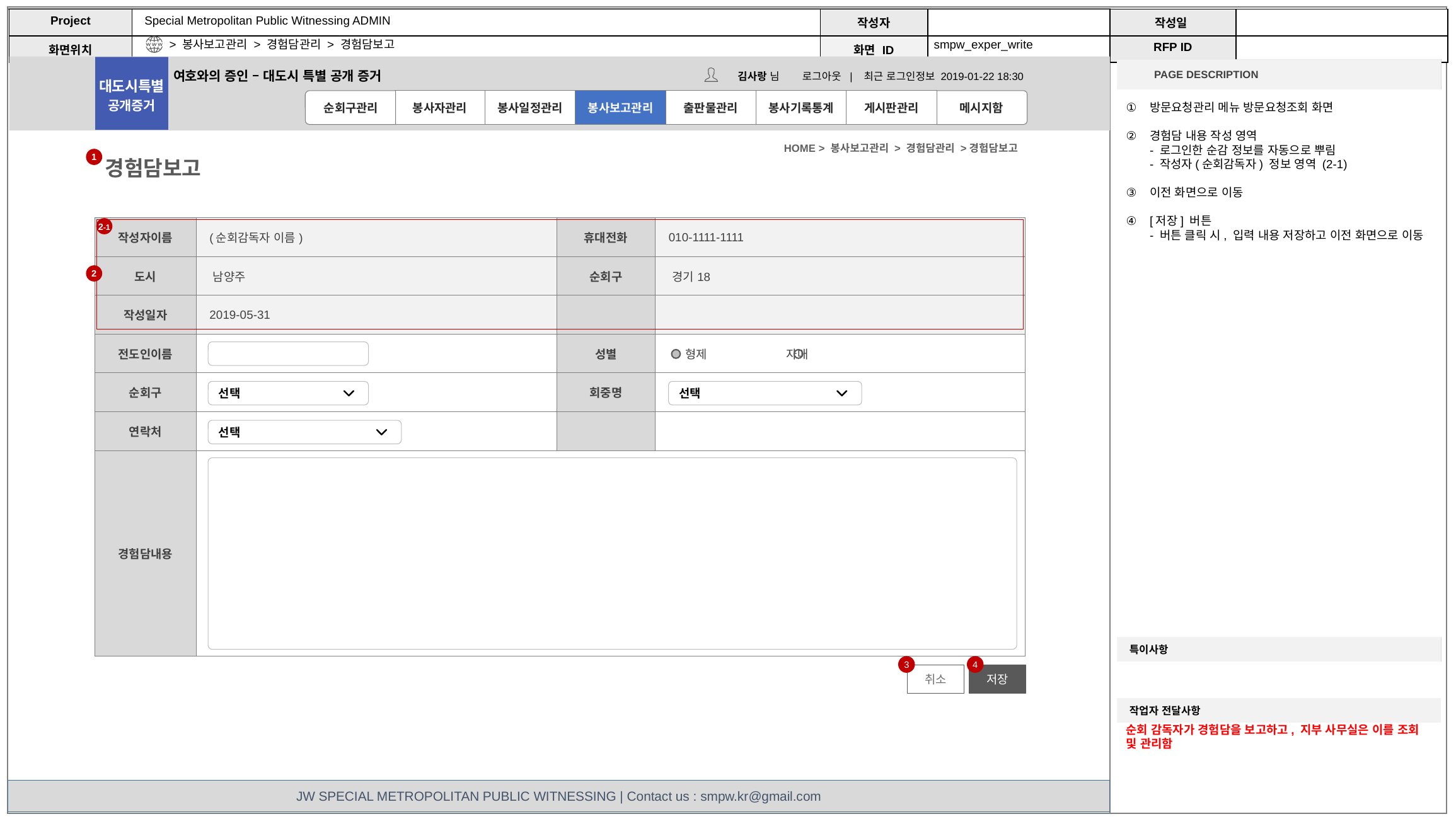

> 봉사보고관리 > 경험담관리 > 경험담보고
smpw_exper_write
방문요청관리 메뉴 방문요청조회 화면
경험담 내용 작성 영역
- 로그인한 순감 정보를 자동으로 뿌림
- 작성자(순회감독자) 정보 영역 (2-1)
이전 화면으로 이동

[저장] 버튼
- 버튼 클릭 시, 입력 내용 저장하고 이전 화면으로 이동
HOME > 봉사보고관리 > 경험담관리 >경험담보고
1
경험담보고
| 작성자이름 | (순회감독자 이름) | 휴대전화 | 010-1111-1111 |
| --- | --- | --- | --- |
| 도시 | 남양주 | 순회구 | 경기18 |
| 작성일자 | 2019-05-31 |  |  |
| 전도인이름 |  | 성별 | 형제 자매 |
| 순회구 |  | 회중명 |  |
| 연락처 |  |  |  |
| 경험담내용 |  |  |  |
2-1

2

선택

선택

선택

3
4
취소
저장
순회 감독자가 경험담을 보고하고, 지부 사무실은 이를 조회 및 관리함
JW SPECIAL METROPOLITAN PUBLIC WITNESSING | Contact us : smpw.kr@gmail.com